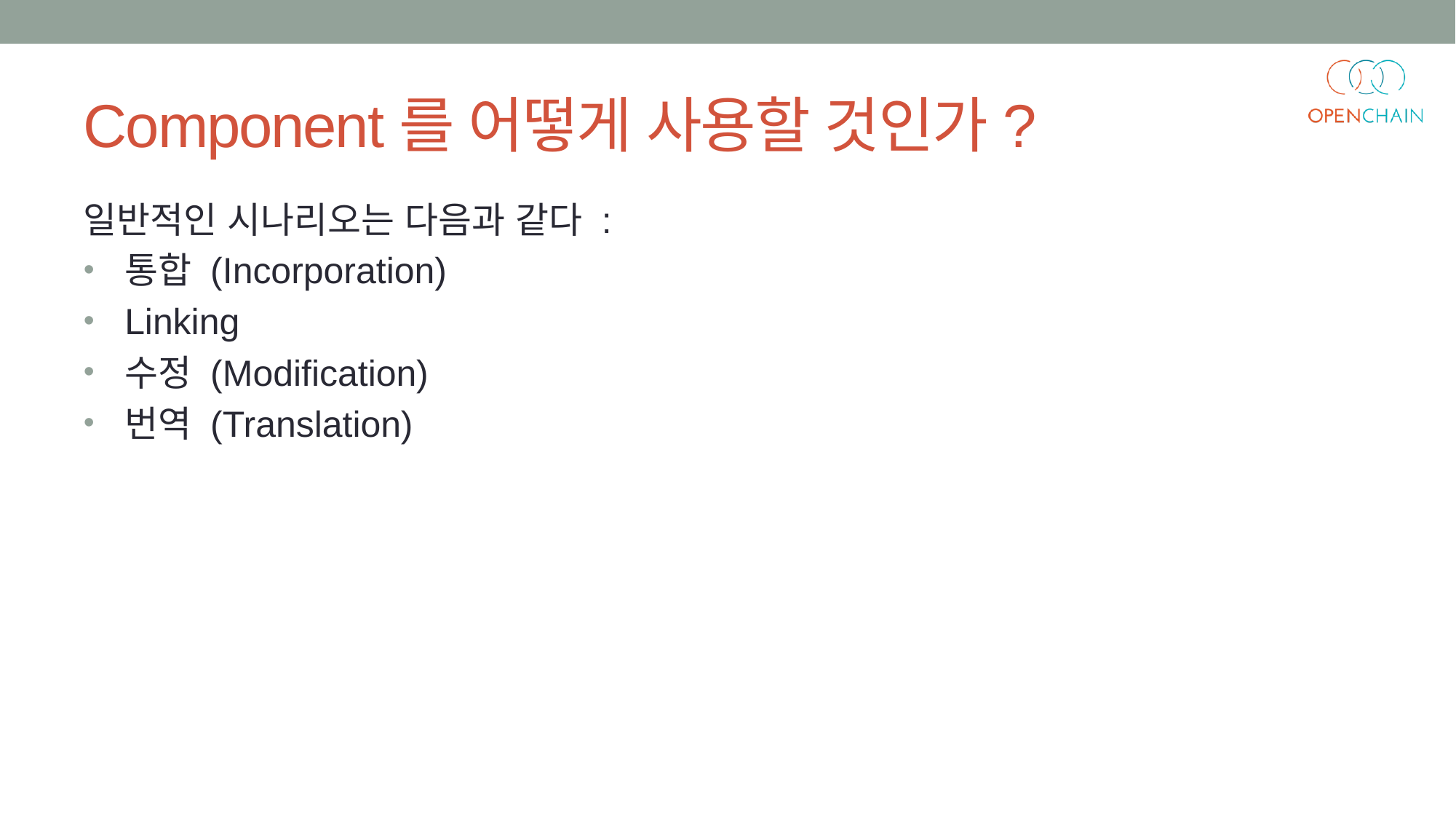

# Component를 어떻게 사용할 것인가?
일반적인 시나리오는 다음과 같다 :
통합 (Incorporation)
Linking
수정 (Modification)
번역 (Translation)